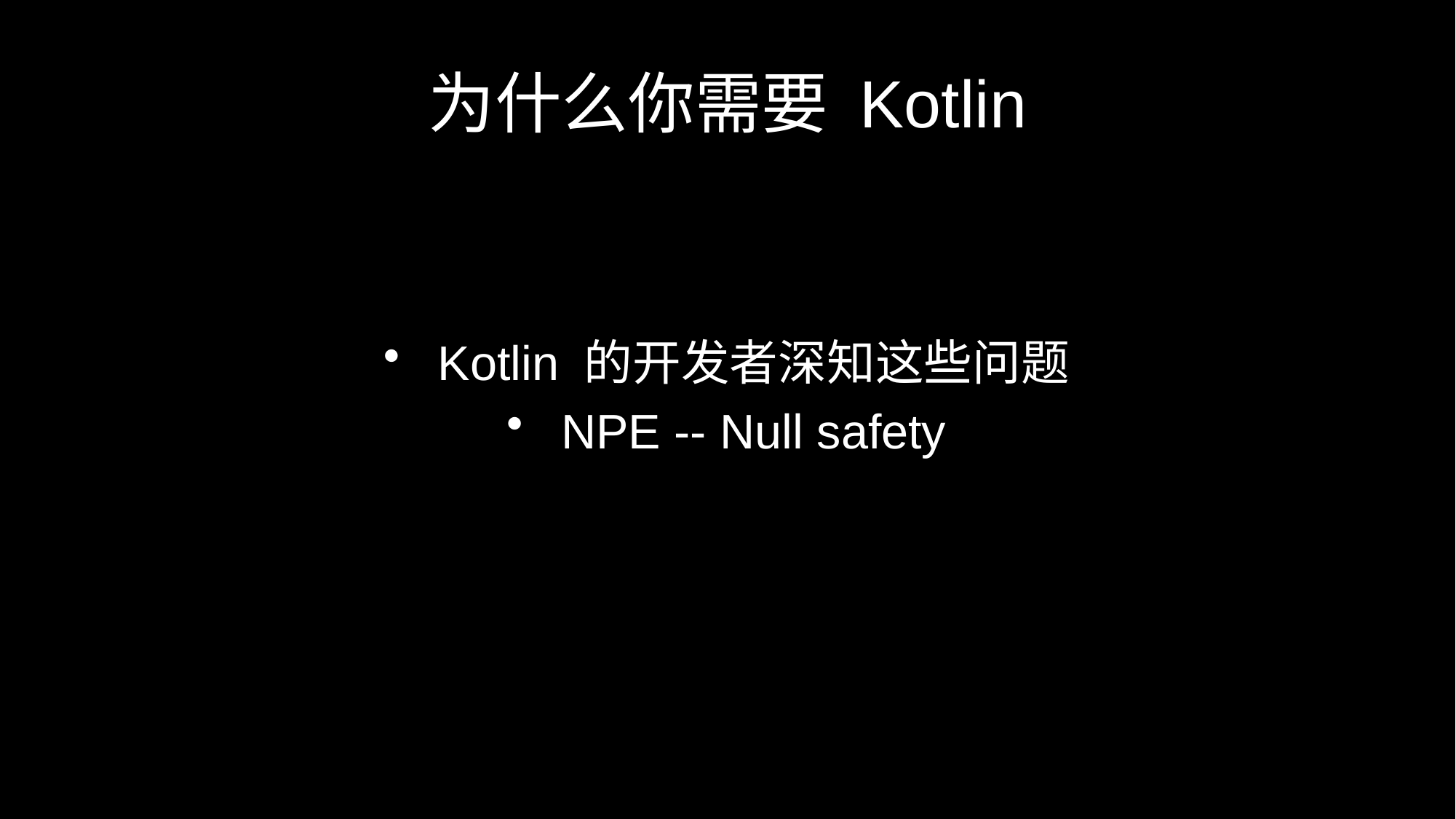

# 为什么你需要 Kotlin
Kotlin 的开发者深知这些问题
NPE -- Null safety